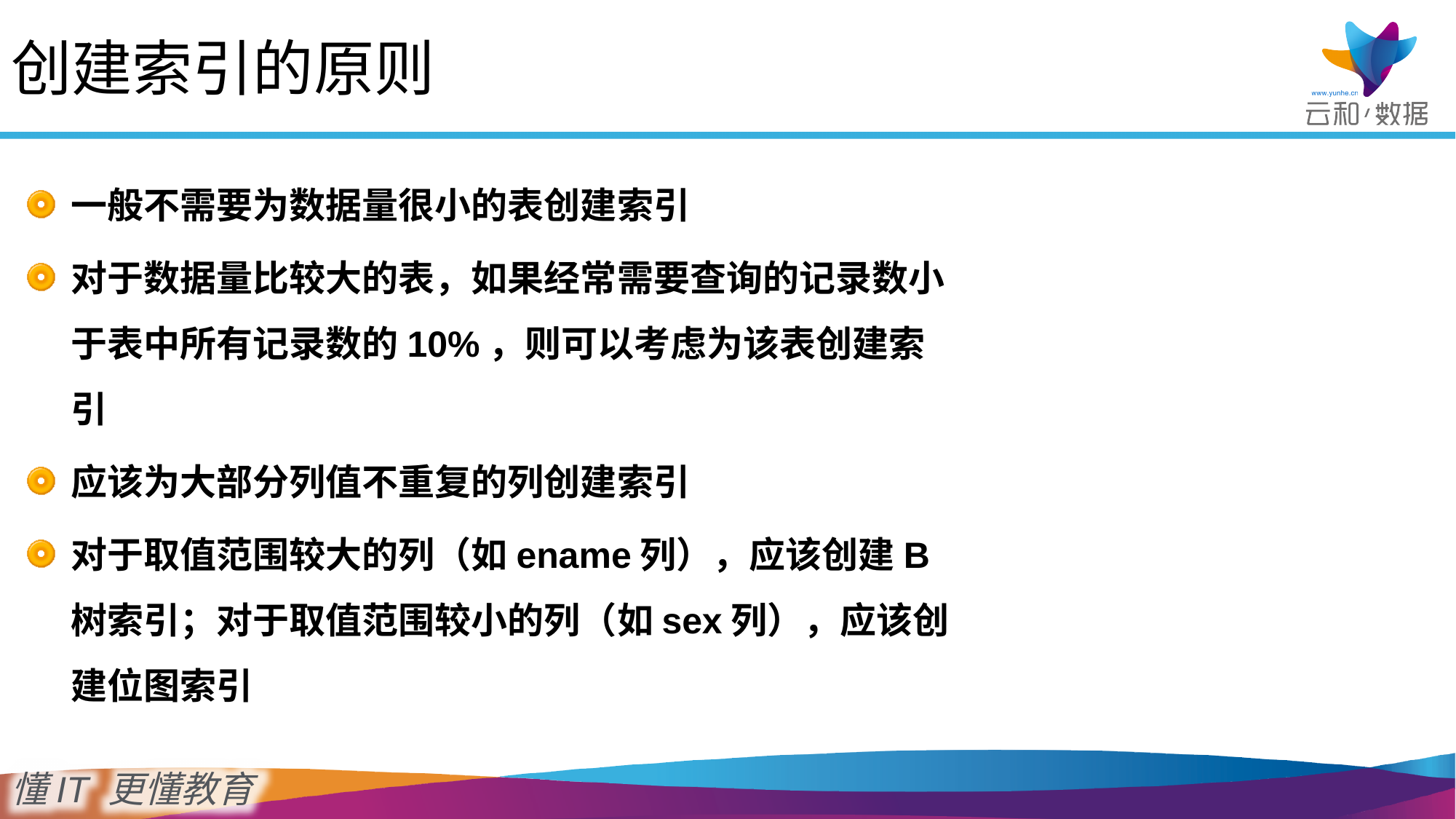

创建索引的原则
一般不需要为数据量很小的表创建索引
对于数据量比较大的表，如果经常需要查询的记录数小于表中所有记录数的10%，则可以考虑为该表创建索引
应该为大部分列值不重复的列创建索引
对于取值范围较大的列（如ename列），应该创建B树索引；对于取值范围较小的列（如sex列），应该创建位图索引